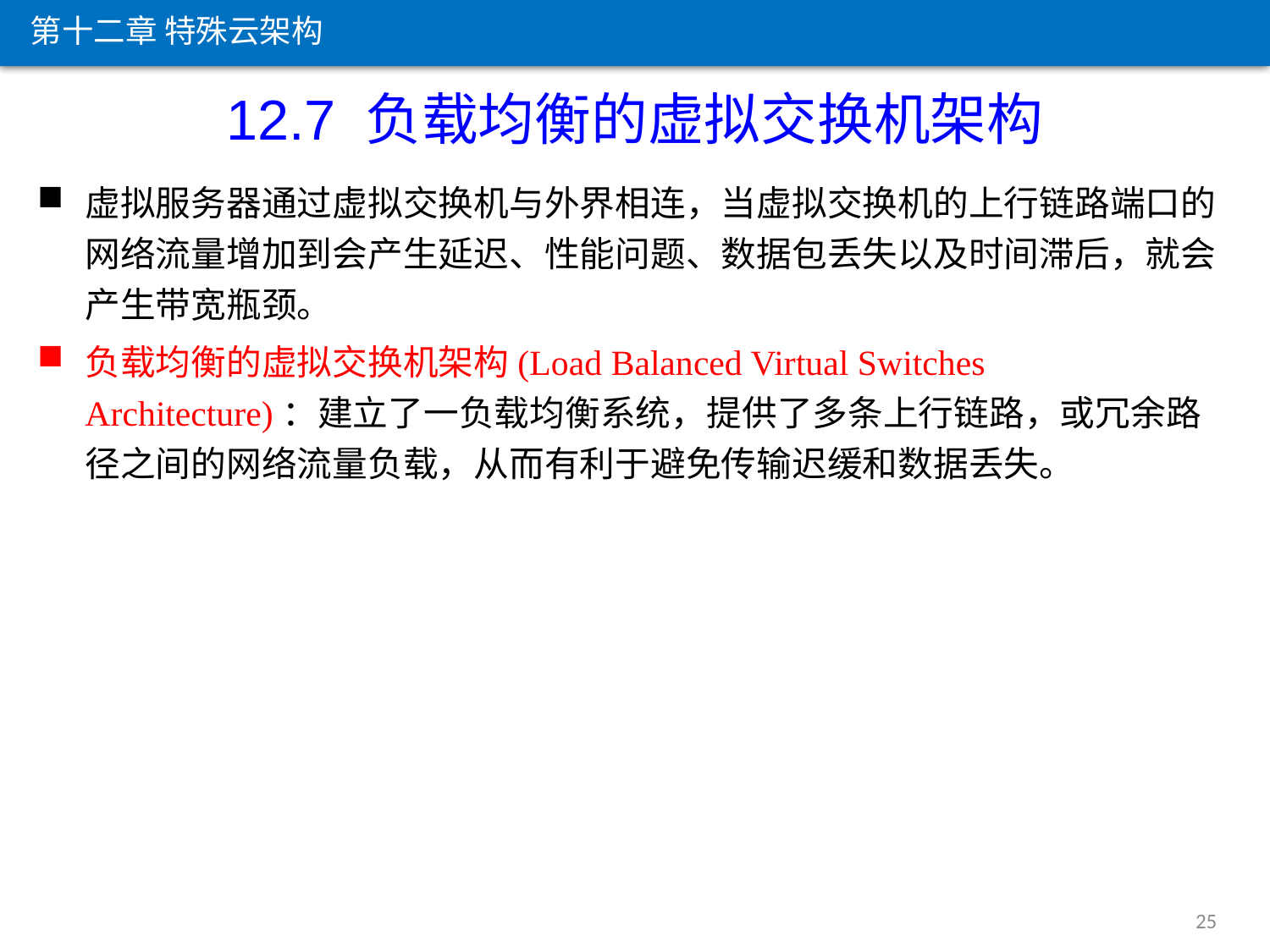

第十二章 特殊云架构
12.7 负载均衡的虚拟交换机架构
虚拟服务器通过虚拟交换机与外界相连，当虚拟交换机的上行链路端口的网络流量增加到会产生延迟、性能问题、数据包丢失以及时间滞后，就会产生带宽瓶颈。
负载均衡的虚拟交换机架构(Load Balanced Virtual Switches Architecture)：建立了一负载均衡系统，提供了多条上行链路，或冗余路径之间的网络流量负载，从而有利于避免传输迟缓和数据丢失。
25